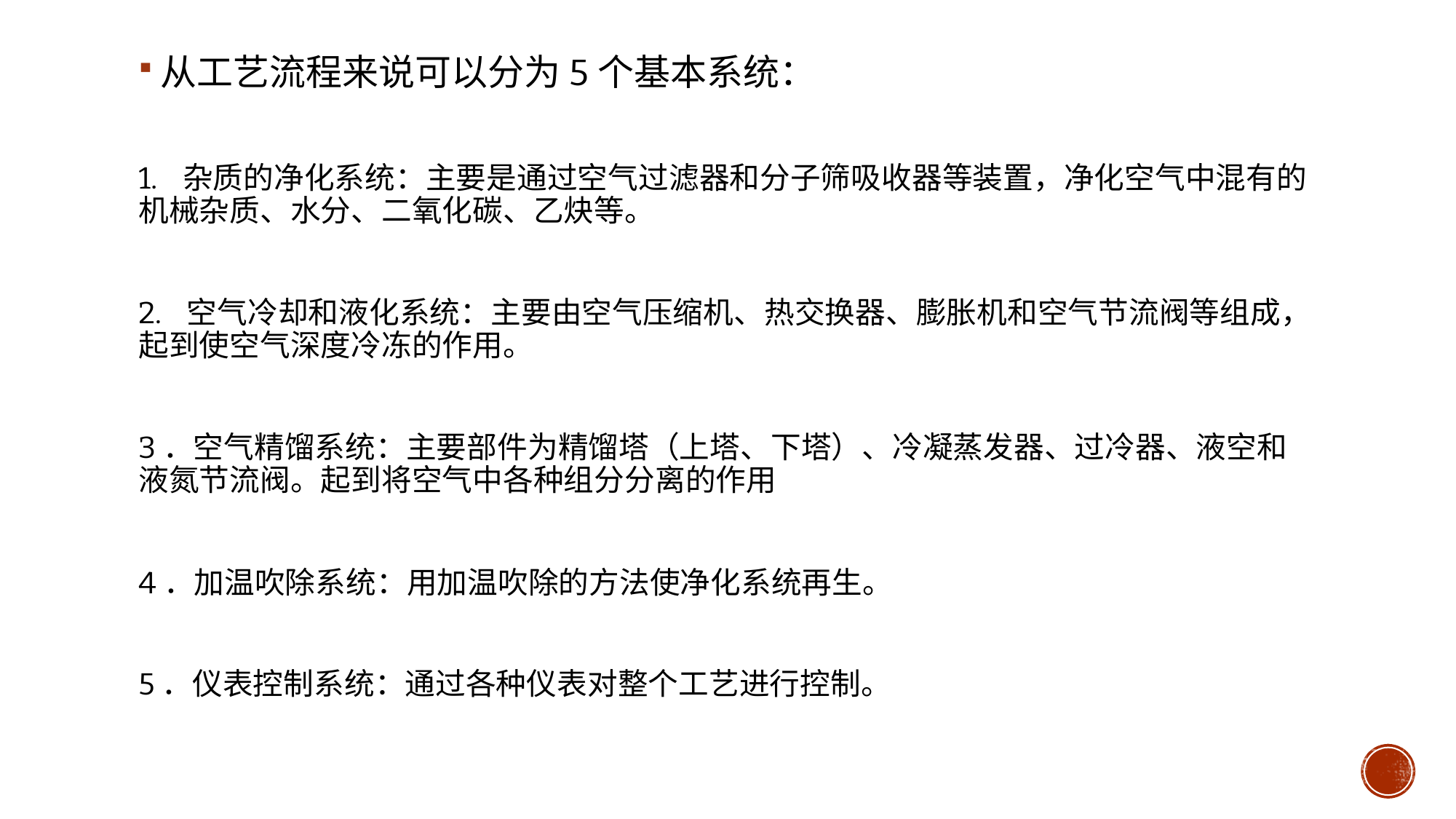

从工艺流程来说可以分为5个基本系统：

1.   杂质的净化系统：主要是通过空气过滤器和分子筛吸收器等装置，净化空气中混有的机械杂质、水分、二氧化碳、乙炔等。

2.   空气冷却和液化系统：主要由空气压缩机、热交换器、膨胀机和空气节流阀等组成，起到使空气深度冷冻的作用。

3．空气精馏系统：主要部件为精馏塔（上塔、下塔）、冷凝蒸发器、过冷器、液空和液氮节流阀。起到将空气中各种组分分离的作用

4．加温吹除系统：用加温吹除的方法使净化系统再生。

5．仪表控制系统：通过各种仪表对整个工艺进行控制。